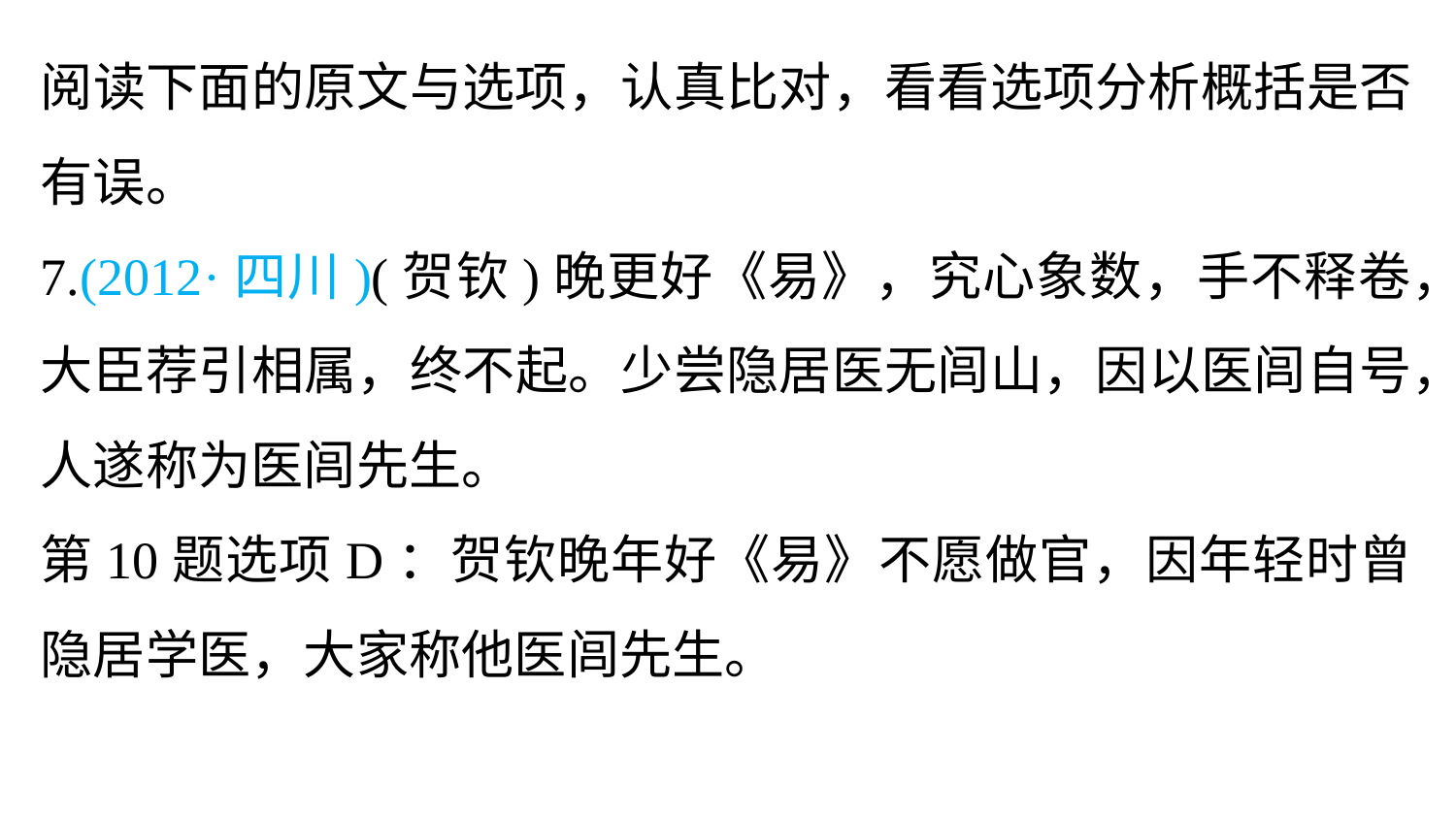

阅读下面的原文与选项，认真比对，看看选项分析概括是否有误。
7.(2012·四川)(贺钦)晚更好《易》，究心象数，手不释卷，大臣荐引相属，终不起。少尝隐居医无闾山，因以医闾自号，人遂称为医闾先生。
第10题选项D：贺钦晚年好《易》不愿做官，因年轻时曾隐居学医，大家称他医闾先生。